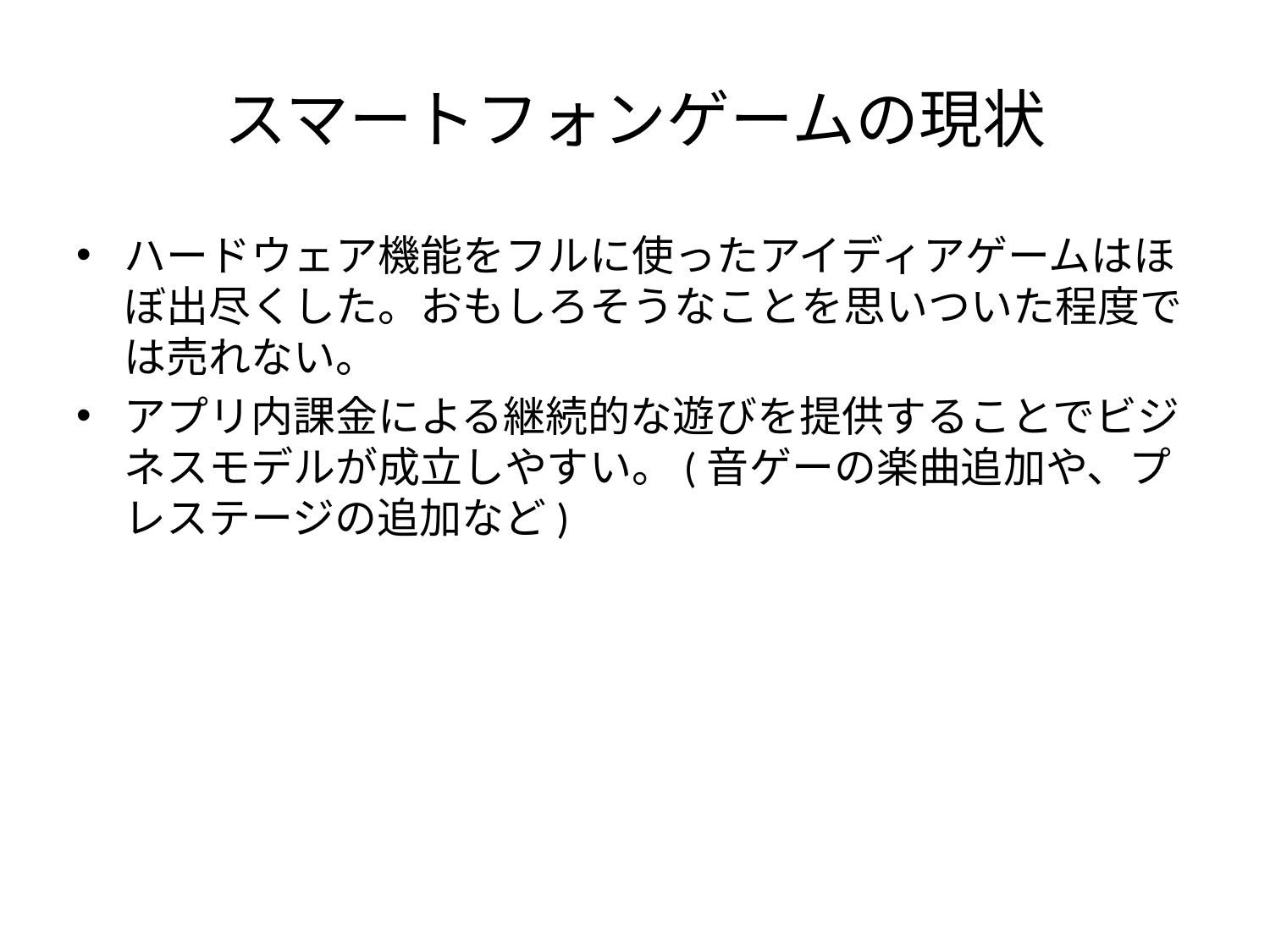

# スマートフォンゲームの現状
ハードウェア機能をフルに使ったアイディアゲームはほぼ出尽くした。おもしろそうなことを思いついた程度では売れない。
アプリ内課金による継続的な遊びを提供することでビジネスモデルが成立しやすい。(音ゲーの楽曲追加や、プレステージの追加など)